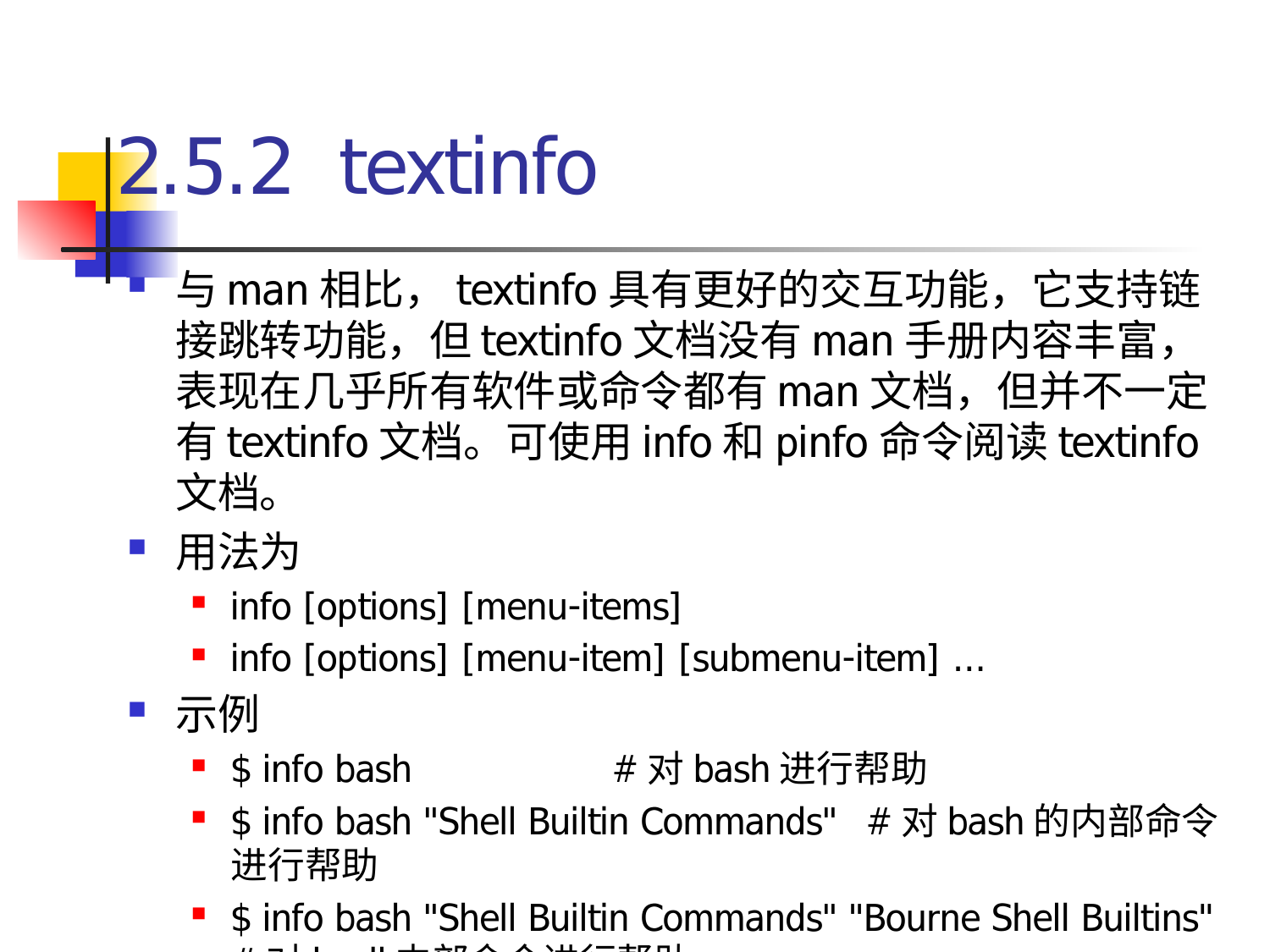

# 2.5.2  textinfo
与man相比，textinfo具有更好的交互功能，它支持链接跳转功能，但textinfo文档没有man手册内容丰富，表现在几乎所有软件或命令都有man文档，但并不一定有textinfo文档。可使用info和pinfo命令阅读textinfo文档。
用法为
info [options] [menu-items]
info [options] [menu-item] [submenu-item] ...
示例
$ info bash 		#对bash进行帮助
$ info bash "Shell Builtin Commands" 	#对bash的内部命令进行帮助
$ info bash "Shell Builtin Commands" "Bourne Shell Builtins"  #对bsell内部命令进行帮助